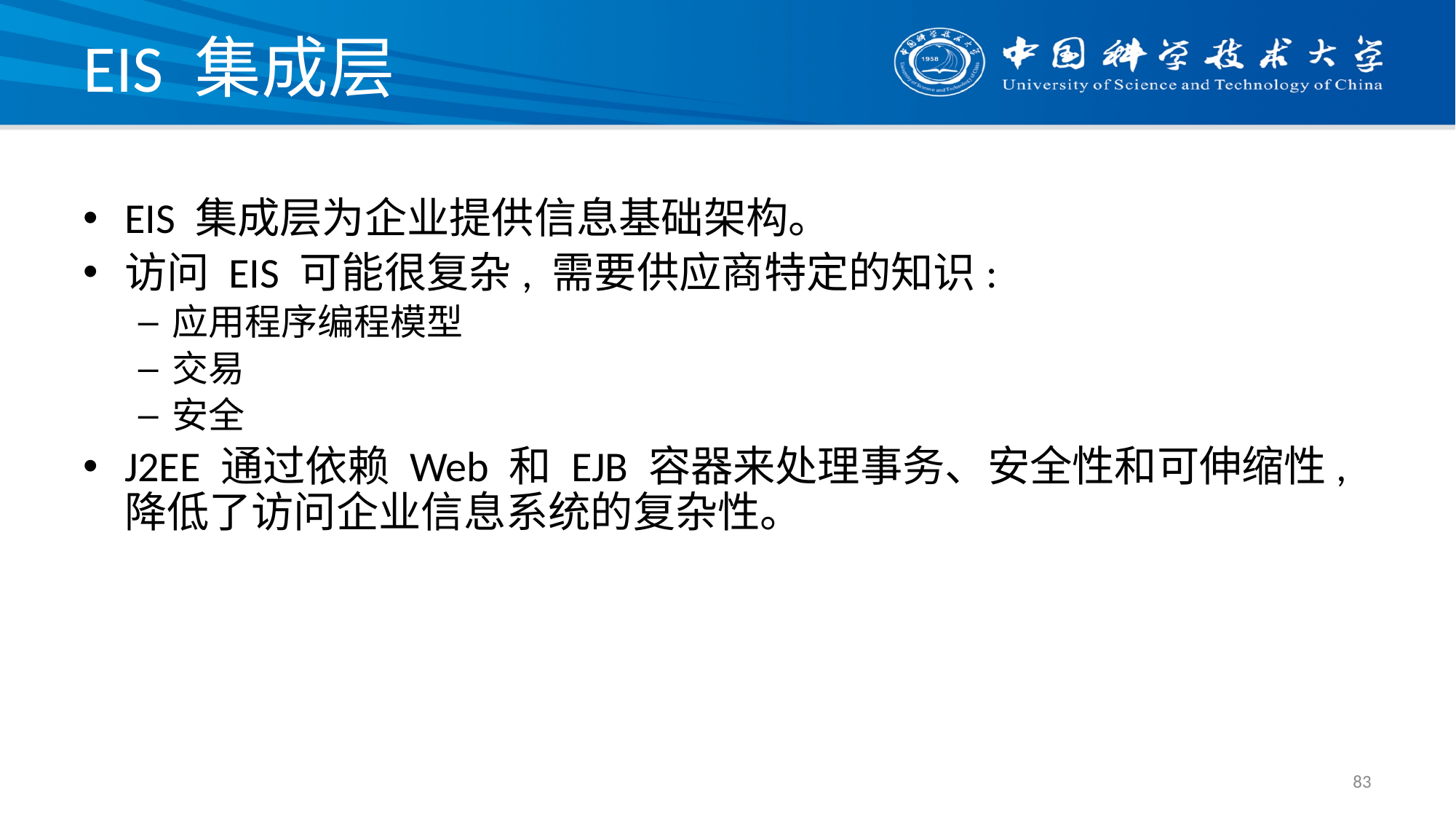

# EIS 集成层
EIS 集成层为企业提供信息基础架构。
访问 EIS 可能很复杂, 需要供应商特定的知识:
应用程序编程模型
交易
安全
J2EE 通过依赖 Web 和 EJB 容器来处理事务、安全性和可伸缩性, 降低了访问企业信息系统的复杂性。
83